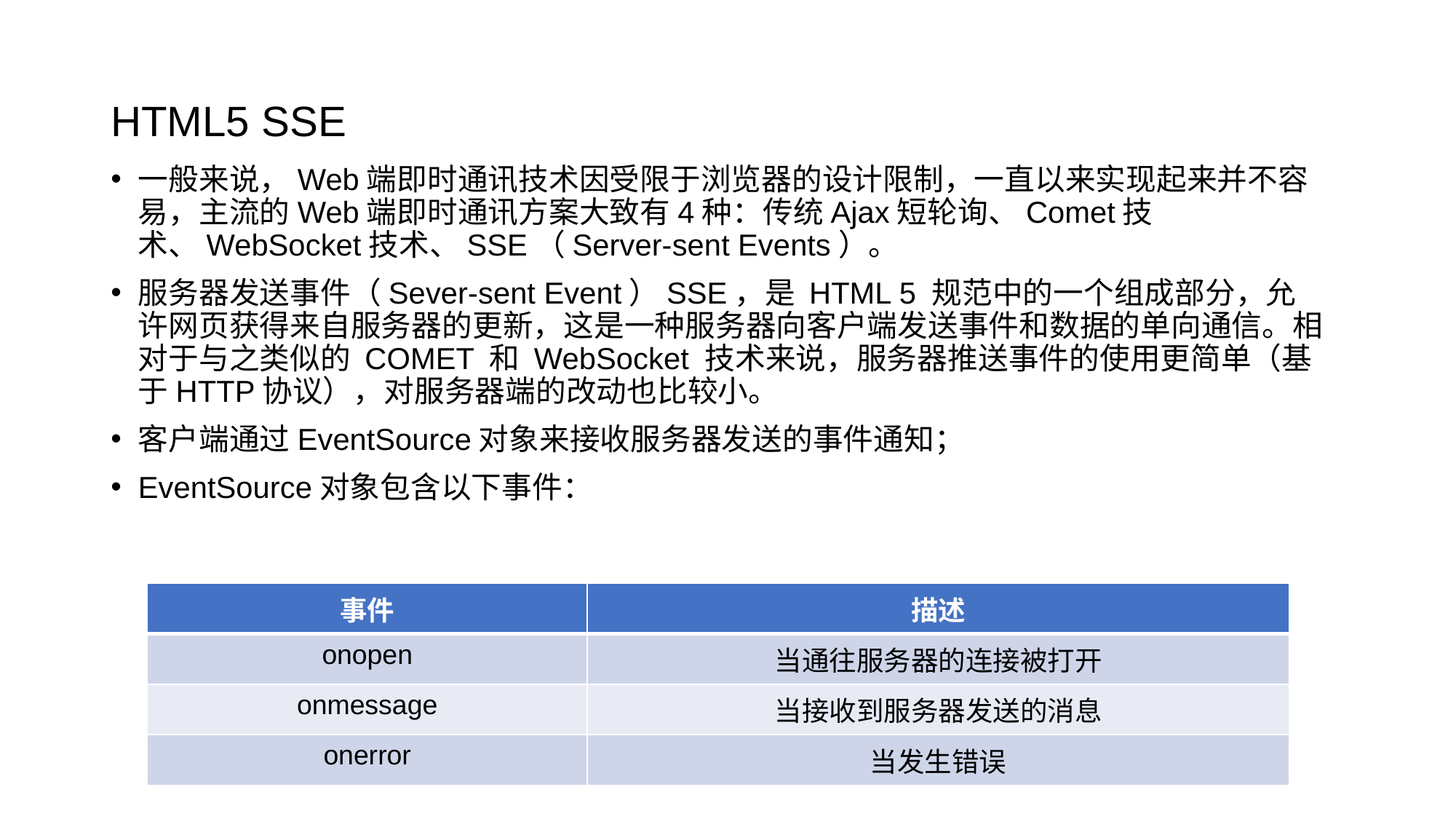

# HTML5 SSE
一般来说，Web端即时通讯技术因受限于浏览器的设计限制，一直以来实现起来并不容易，主流的Web端即时通讯方案大致有4种：传统Ajax短轮询、Comet技术、WebSocket技术、SSE（Server-sent Events）。
服务器发送事件（Sever-sent Event）SSE，是 HTML 5 规范中的一个组成部分，允许网页获得来自服务器的更新，这是一种服务器向客户端发送事件和数据的单向通信。相对于与之类似的 COMET 和 WebSocket 技术来说，服务器推送事件的使用更简单（基于HTTP协议），对服务器端的改动也比较小。
客户端通过EventSource对象来接收服务器发送的事件通知；
EventSource对象包含以下事件：

| 事件 | 描述 |
| --- | --- |
| onopen | 当通往服务器的连接被打开 |
| onmessage | 当接收到服务器发送的消息 |
| onerror | 当发生错误 |